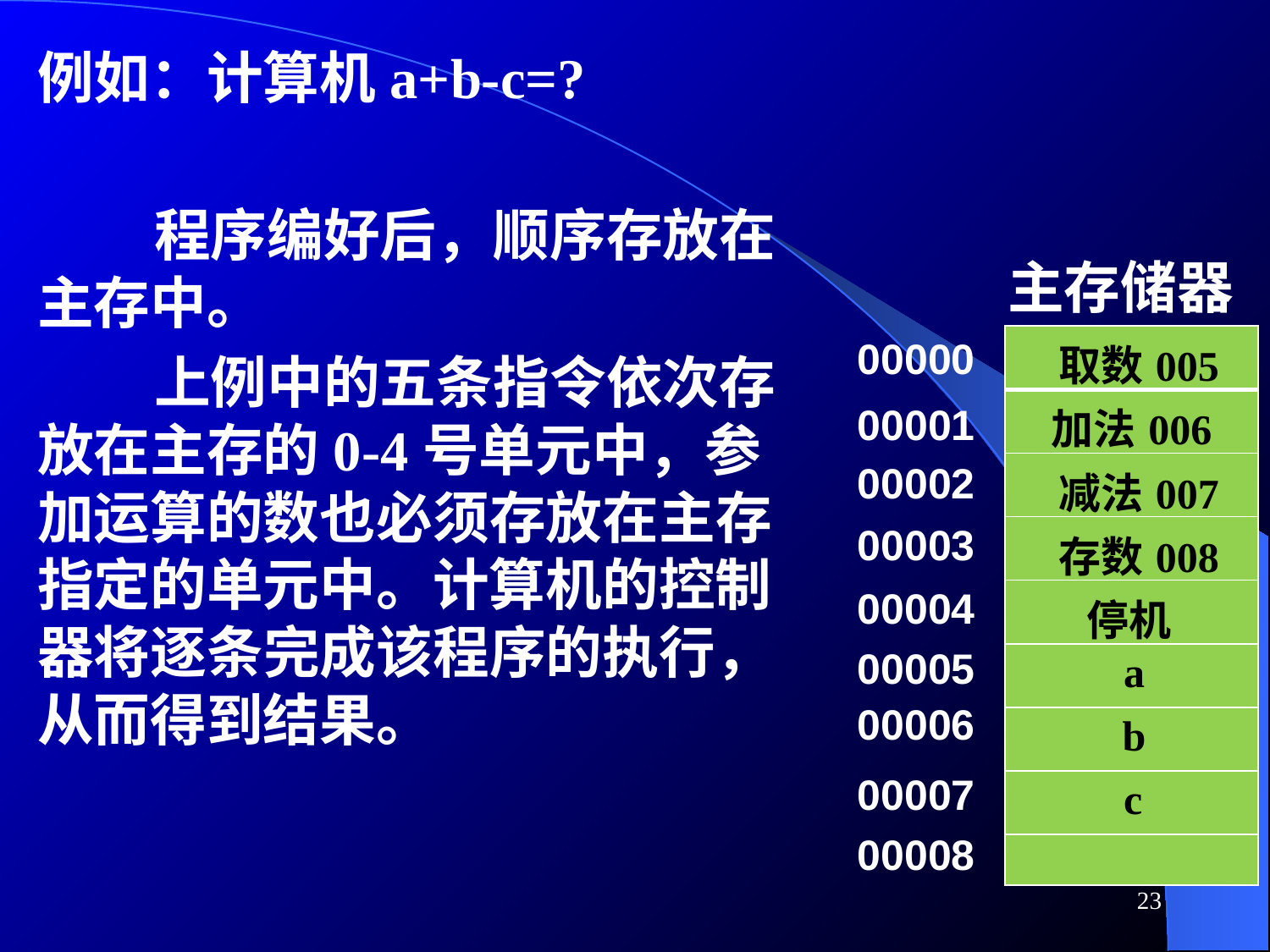

例如：计算机a+b-c=?

        程序编好后，顺序存放在主存中。
        上例中的五条指令依次存放在主存的0-4号单元中，参加运算的数也必须存放在主存指定的单元中。计算机的控制器将逐条完成该程序的执行，从而得到结果。
主存储器
00000
| 取数005 |
| --- |
| 加法006 |
| 减法007 |
| 存数008 |
| 停机 |
| a |
| b |
| c |
|  |
00001
00002
00003
00004
00005
00006
00007
00008
23